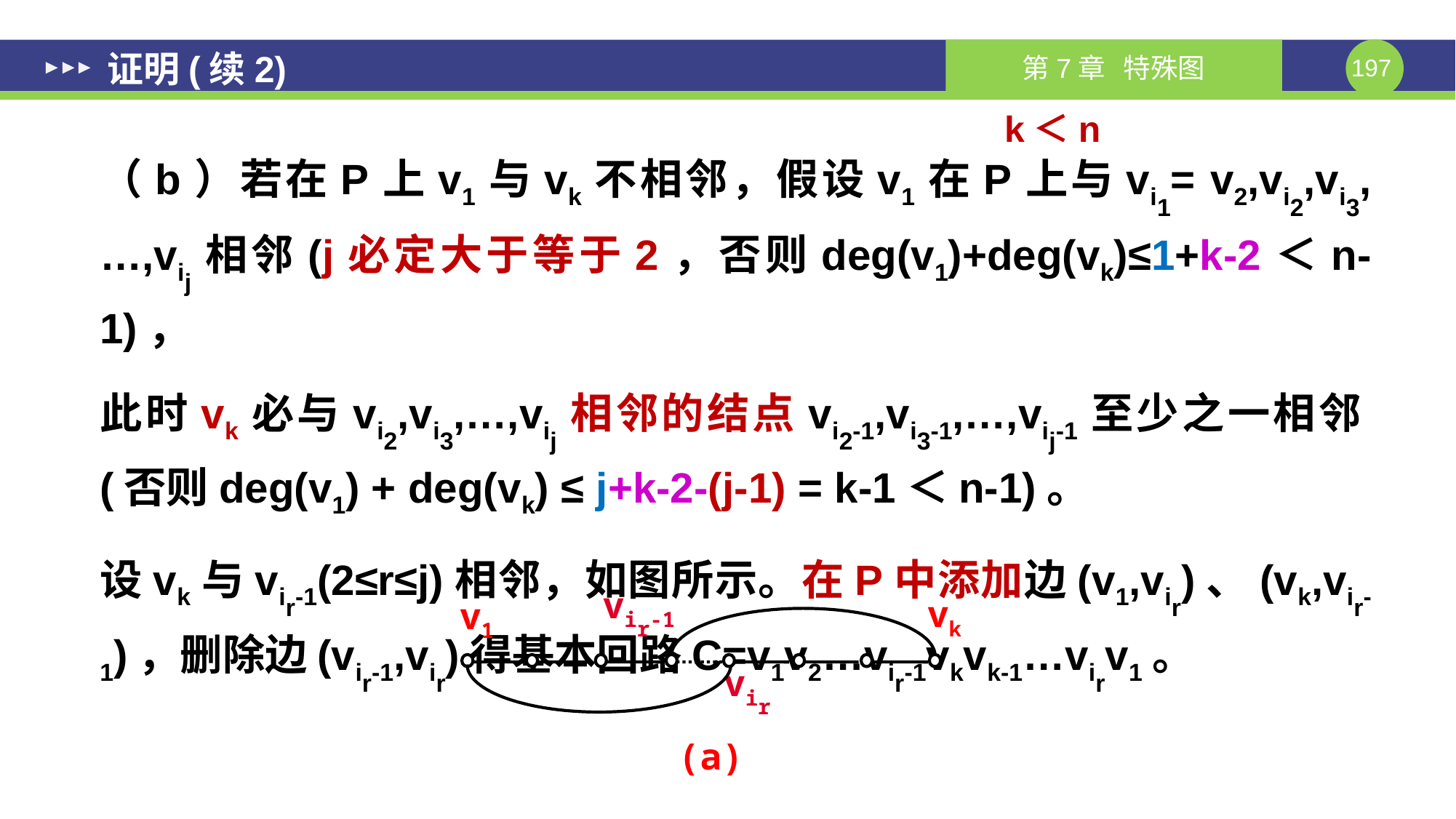

# 证明(续2)
k＜n
（b）若在P上v1与vk不相邻，假设v1在P上与vi1= v2,vi2,vi3,…,vij相邻(j必定大于等于2，否则deg(v1)+deg(vk)≤1+k-2＜n-1)，
此时vk必与vi2,vi3,…,vij相邻的结点vi2-1,vi3-1,…,vij-1至少之一相邻(否则deg(v1) + deg(vk) ≤ j+k-2-(j-1) = k-1＜n-1)。
设vk与vir-1(2≤r≤j)相邻，如图所示。在P中添加边(v1,vir)、(vk,vir-1)，删除边(vir-1,vir)得基本回路C=v1v2…vir-1vkvk-1…virv1。
vir-1
vk
v1

vir

(a)